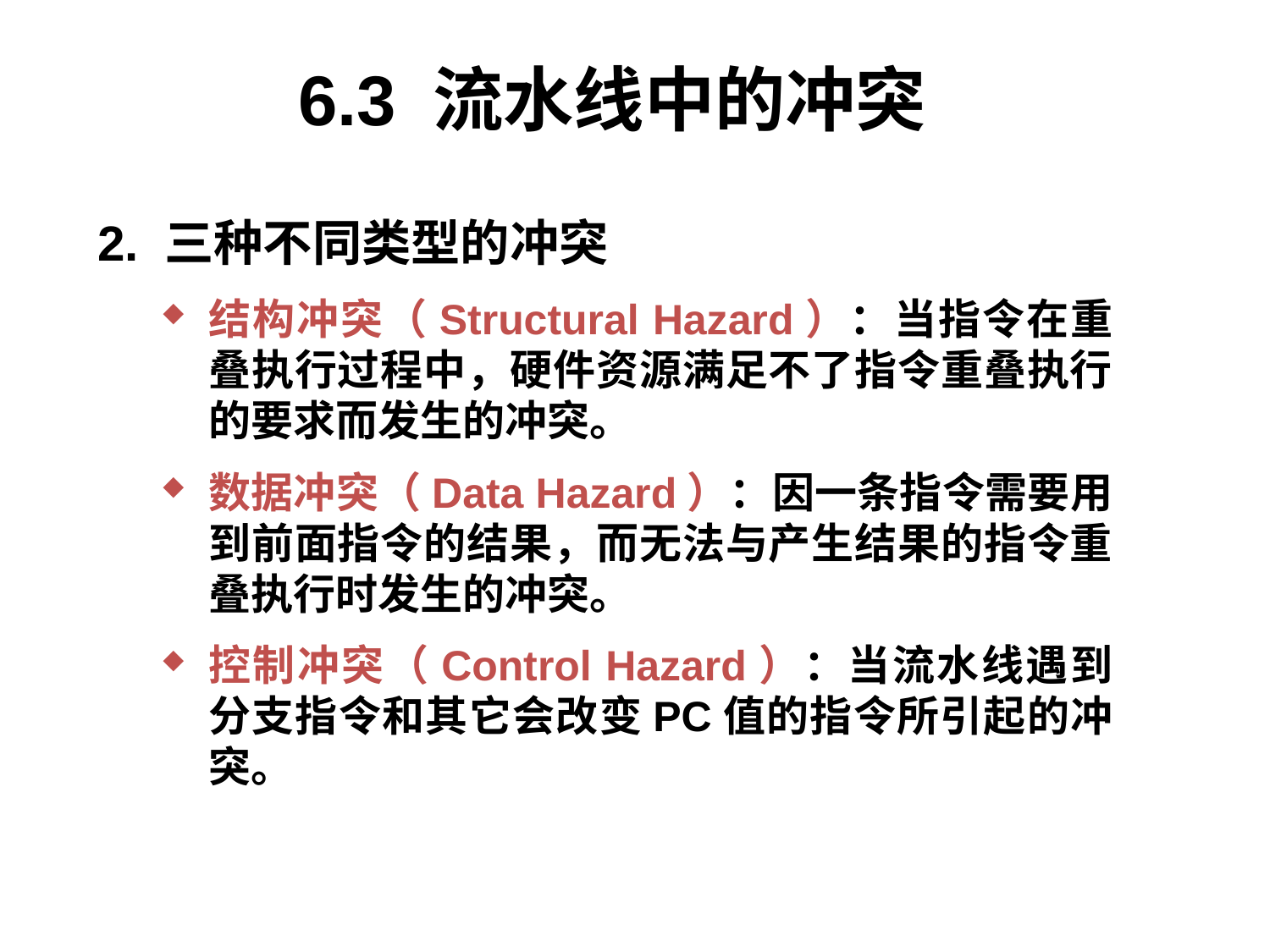

6.3 流水线中的冲突
2. 三种不同类型的冲突
结构冲突（Structural Hazard）：当指令在重叠执行过程中，硬件资源满足不了指令重叠执行的要求而发生的冲突。
数据冲突（Data Hazard）：因一条指令需要用到前面指令的结果，而无法与产生结果的指令重叠执行时发生的冲突。
控制冲突（Control Hazard）：当流水线遇到分支指令和其它会改变PC值的指令所引起的冲突。